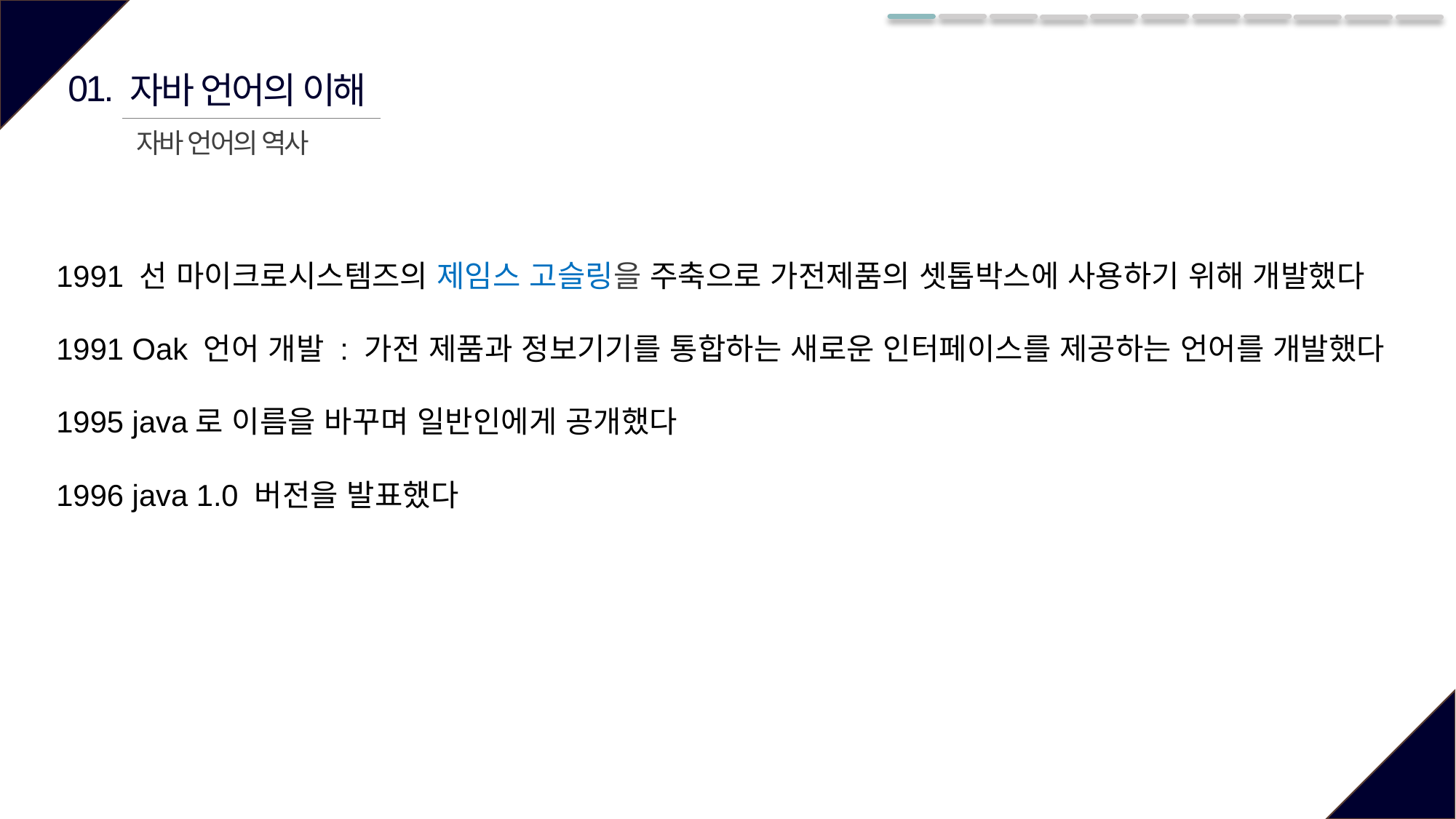

01.
자바 언어의 이해
자바 언어의 역사
1991 선 마이크로시스템즈의 제임스 고슬링을 주축으로 가전제품의 셋톱박스에 사용하기 위해 개발했다
1991 Oak 언어 개발 : 가전 제품과 정보기기를 통합하는 새로운 인터페이스를 제공하는 언어를 개발했다
1995 java로 이름을 바꾸며 일반인에게 공개했다
1996 java 1.0 버전을 발표했다